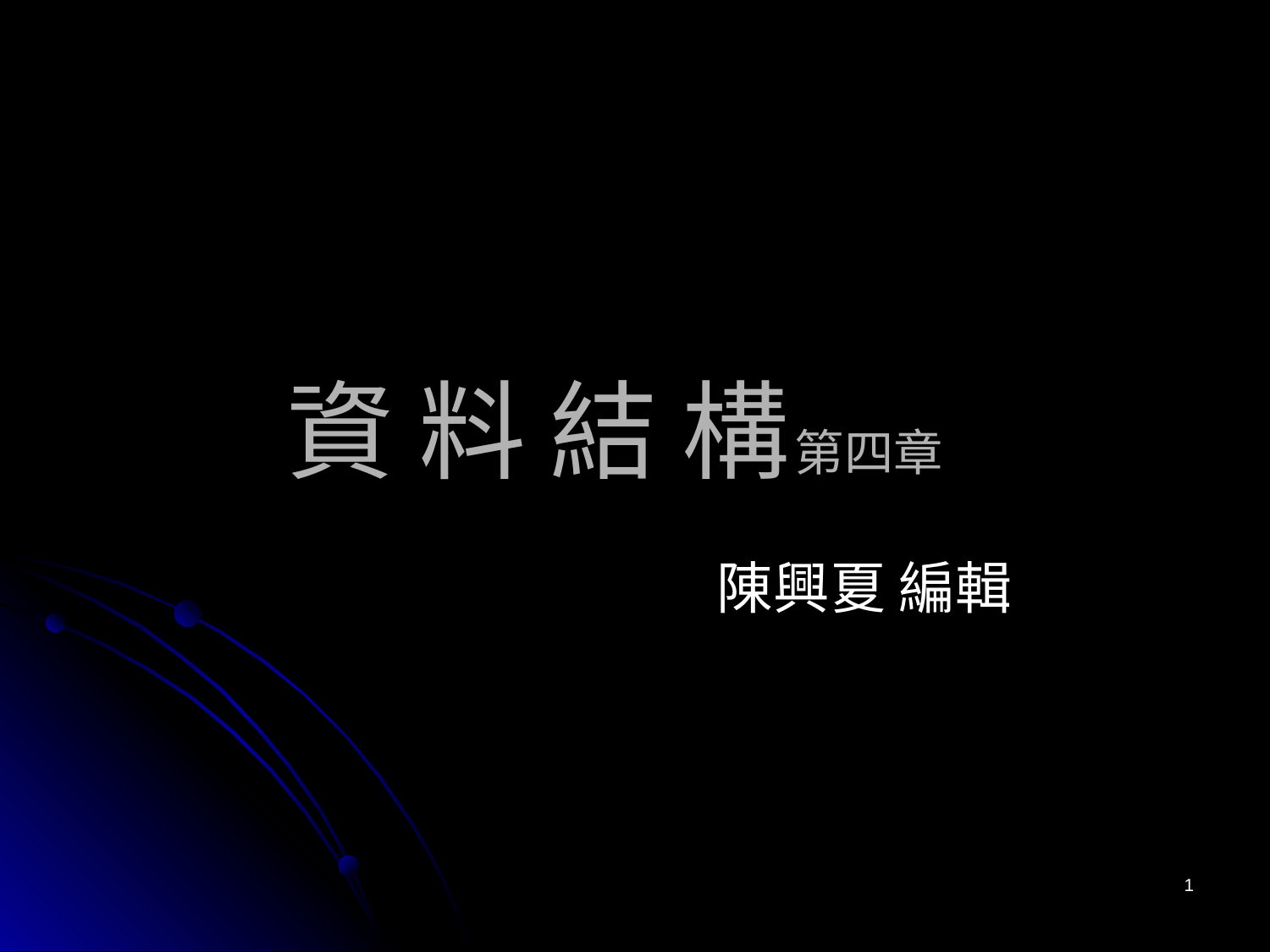

# 資 料 結 構	第四章
陳興夏 編輯
1